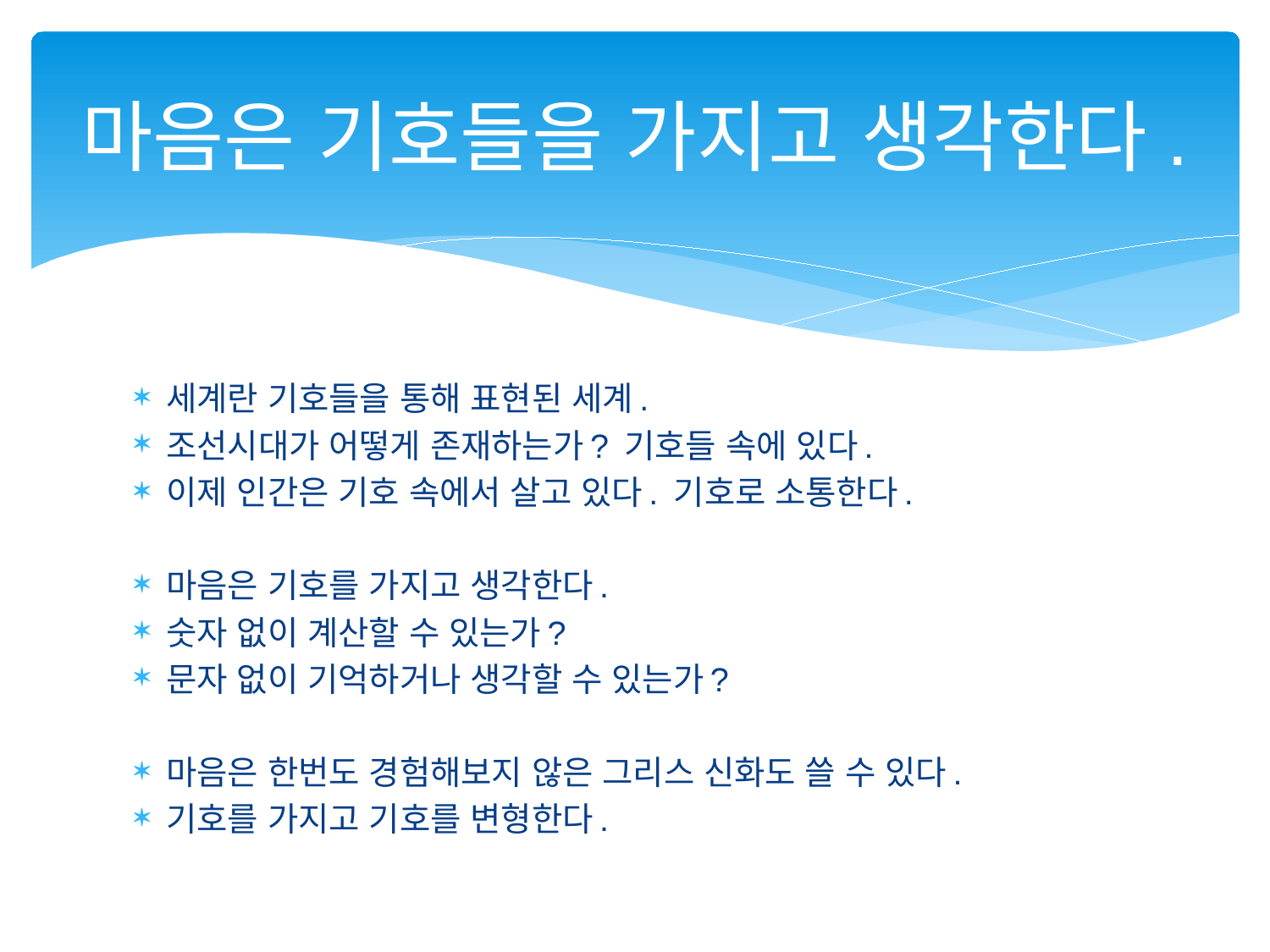

# 마음은 기호들을 가지고 생각한다.
세계란 기호들을 통해 표현된 세계.
조선시대가 어떻게 존재하는가? 기호들 속에 있다.
이제 인간은 기호 속에서 살고 있다. 기호로 소통한다.

마음은 기호를 가지고 생각한다.
숫자 없이 계산할 수 있는가?
문자 없이 기억하거나 생각할 수 있는가?

마음은 한번도 경험해보지 않은 그리스 신화도 쓸 수 있다.
기호를 가지고 기호를 변형한다.